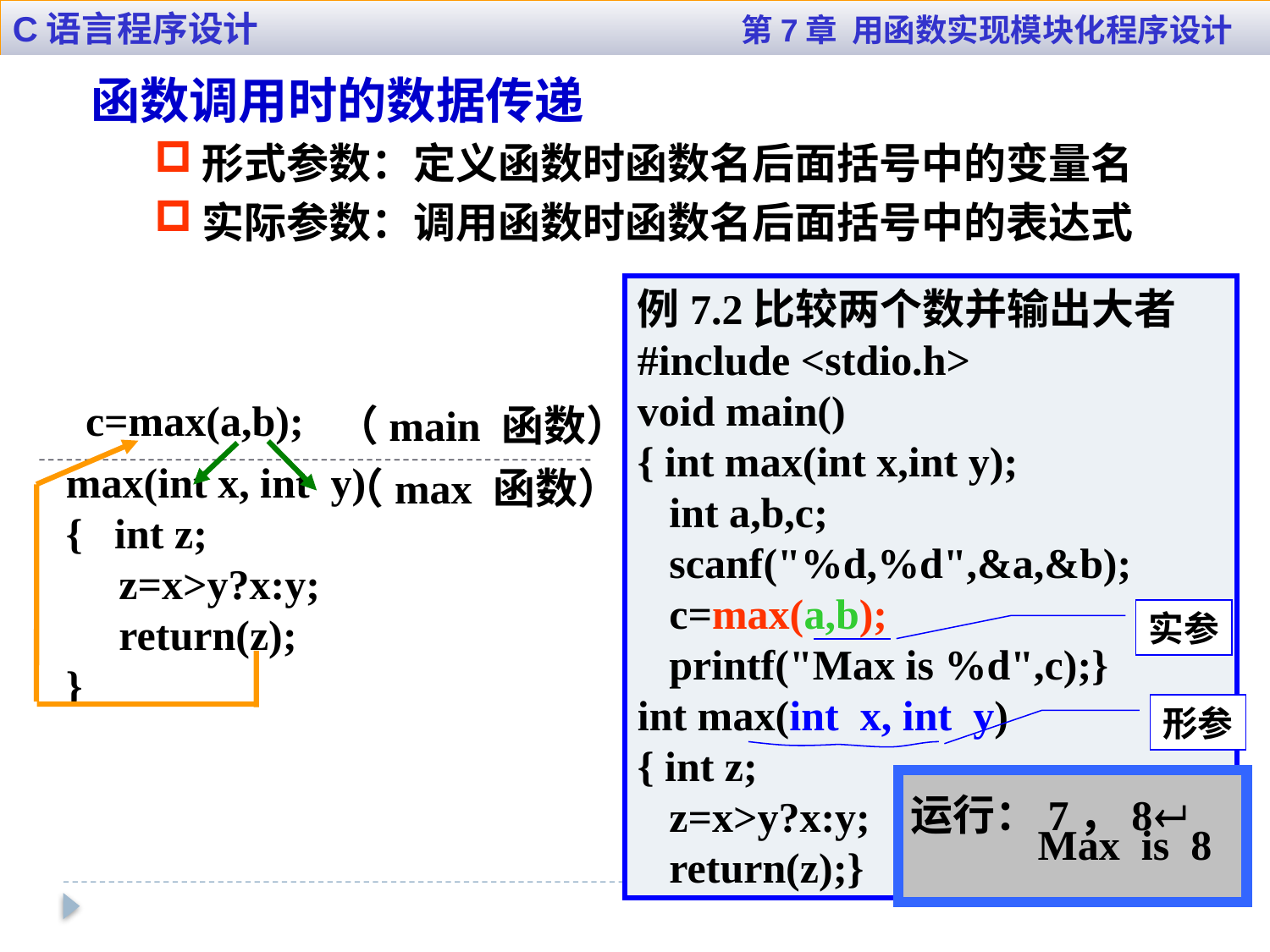

C语言程序设计                                                            第7章  用函数实现模块化程序设计
函数调用时的数据传递
形式参数：定义函数时函数名后面括号中的变量名
实际参数：调用函数时函数名后面括号中的表达式
例7.2比较两个数并输出大者
#include <stdio.h>
void main()
{ int max(int x,int y);
   int a,b,c;
   scanf("%d,%d",&a,&b);
   c=max(a,b);
   printf("Max is %d",c);}
int max(int  x, int  y)
{ int z;
   z=x>y?x:y;
   return(z);}
c=max(a,b);
（main 函数）
max(int x, int  y)
{   int z;
     z=x>y?x:y;
     return(z);
}
（max 函数）

实参

形参

运行：7，8↵
            Max  is  8